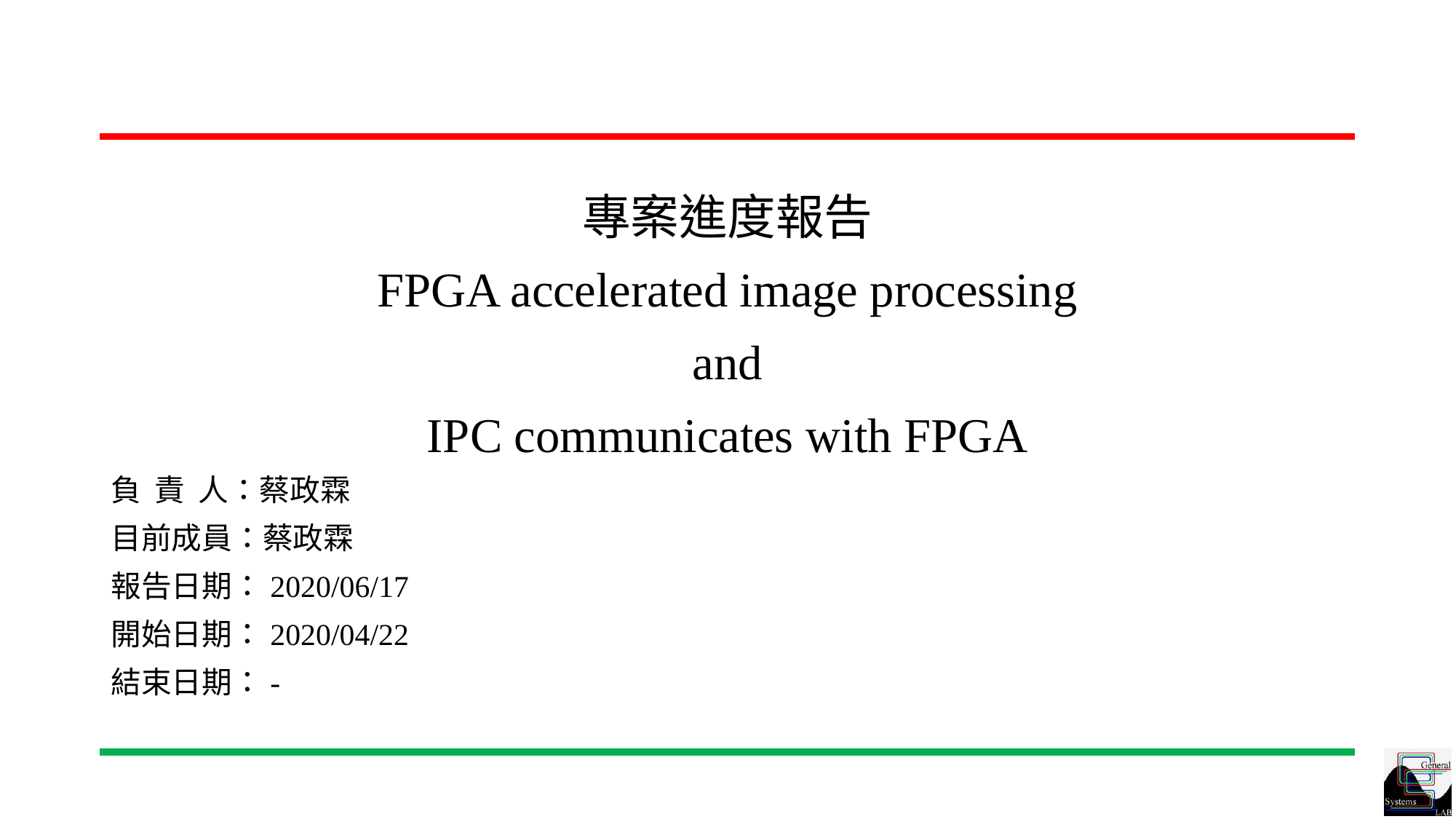

# 專案進度報告 FPGA accelerated image processing and IPC communicates with FPGA
負  責  人：蔡政霖
目前成員：蔡政霖
報告日期：2020/06/17
開始日期：2020/04/22
結束日期：-